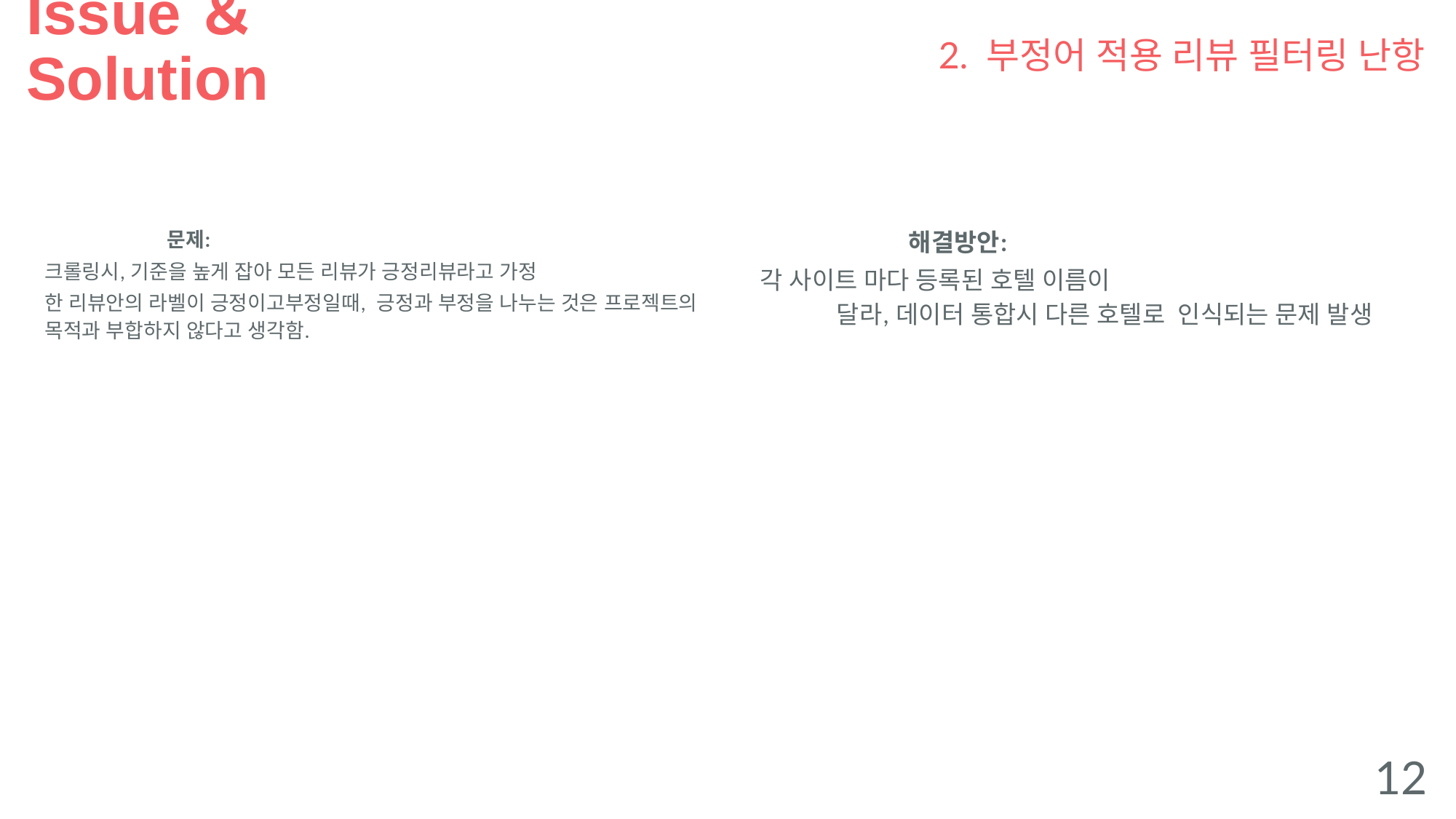

# Issue＆Solution
2. 부정어 적용 리뷰 필터링 난항
해결방안:
각 사이트 마다 등록된 호텔 이름이                                                                 달라, 데이터 통합시 다른 호텔로  인식되는 문제 발생

문제:
크롤링시, 기준을 높게 잡아 모든 리뷰가 긍정리뷰라고 가정
한 리뷰안의 라벨이 긍정이고부정일때,  긍정과 부정을 나누는 것은 프로젝트의 목적과 부합하지 않다고 생각함.

12